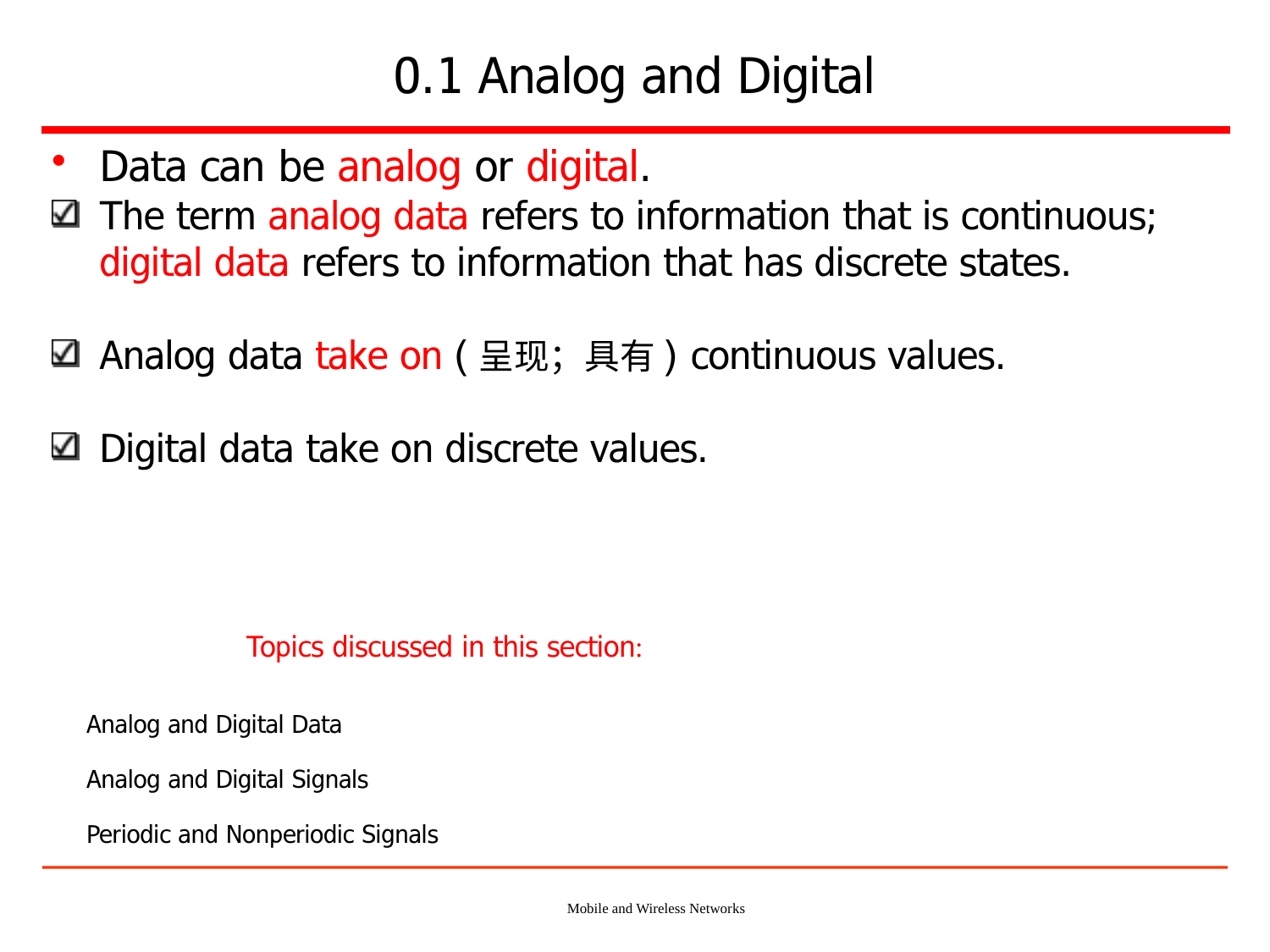

# 0.1 Analog and Digital
Data can be analog or digital.
The term analog data refers to information that is continuous; digital data refers to information that has discrete states.

Analog data take on (呈现；具有) continuous values.

Digital data take on discrete values.
Topics discussed in this section:
Analog and Digital Data
Analog and Digital Signals
Periodic and Nonperiodic Signals
Mobile and Wireless Networks